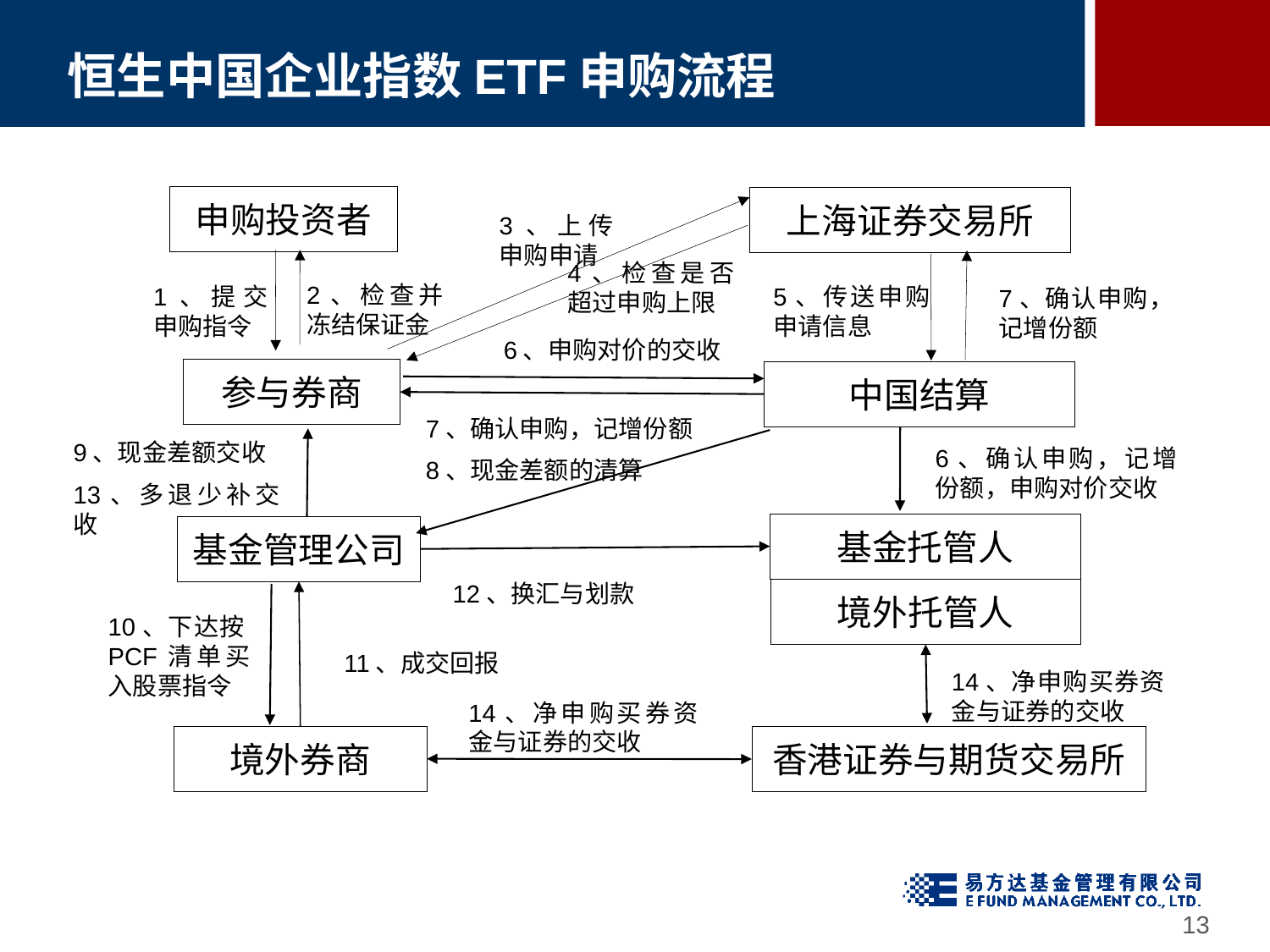

# 恒生中国企业指数ETF申购流程
申购投资者
上海证券交易所

3、上传申购申请

4、检查是否超过申购上限

2、检查并冻结保证金
1、提交申购指令
5、传送申购申请信息
7、确认申购，记增份额
6、申购对价的交收
参与券商
中国结算
7、确认申购，记增份额
8、现金差额的清算
9、现金差额交收
13、多退少补交收
6、确认申购，记增份额，申购对价交收
基金托管人
基金管理公司
12、换汇与划款
境外托管人
10、下达按PCF清单买入股票指令
11、成交回报
14、净申购买券资金与证券的交收
14、净申购买券资金与证券的交收
境外券商
香港证券与期货交易所